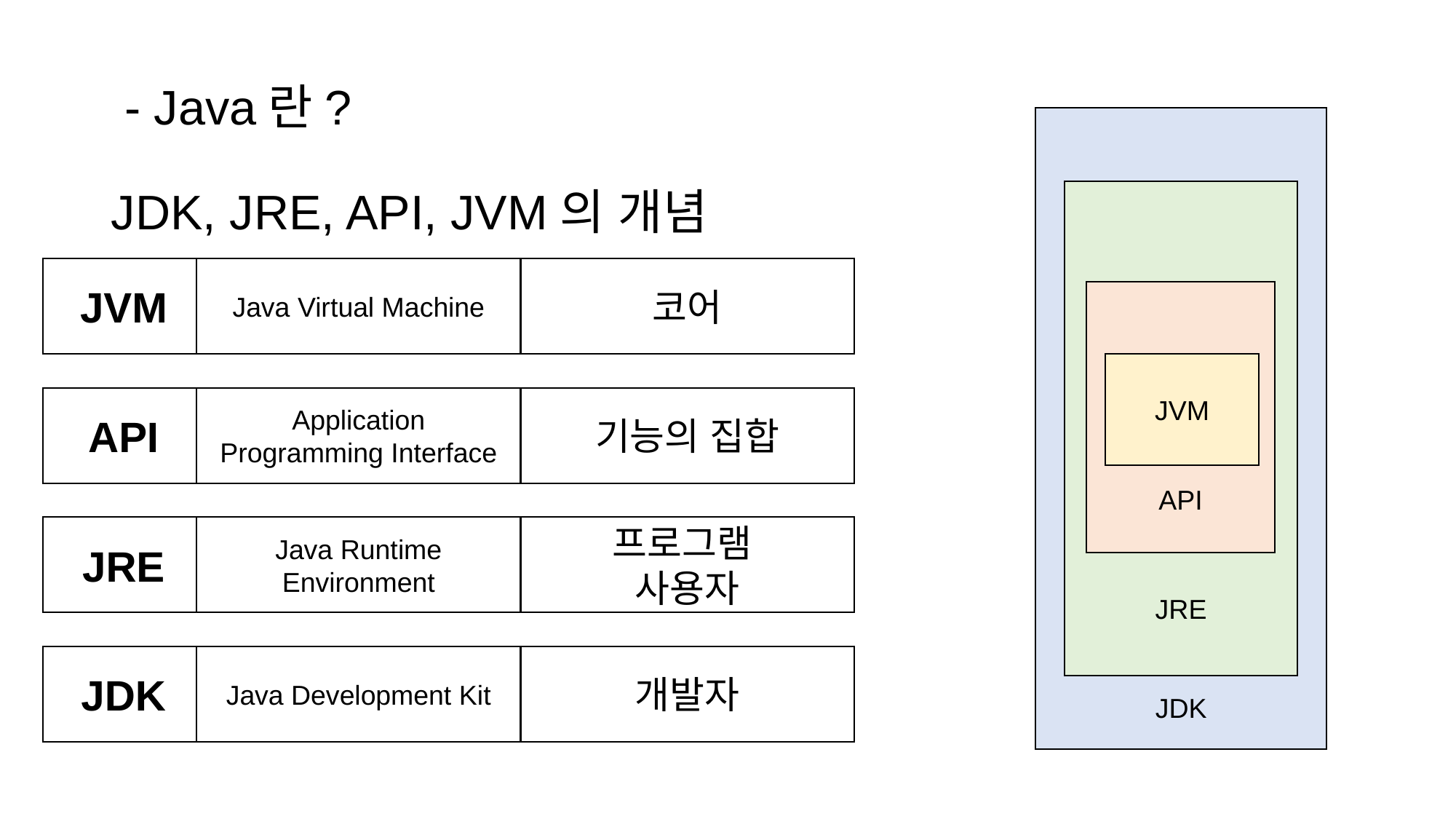

# - Java란? JDK, JRE, API, JVM의 개념

JDK

JRE
Java Virtual Machine
코어
 JVM

API
JVM
Application Programming Interface
기능의 집합
 API
Java Runtime Environment
프로그램
사용자
 JRE
Java Development Kit
개발자
 JDK